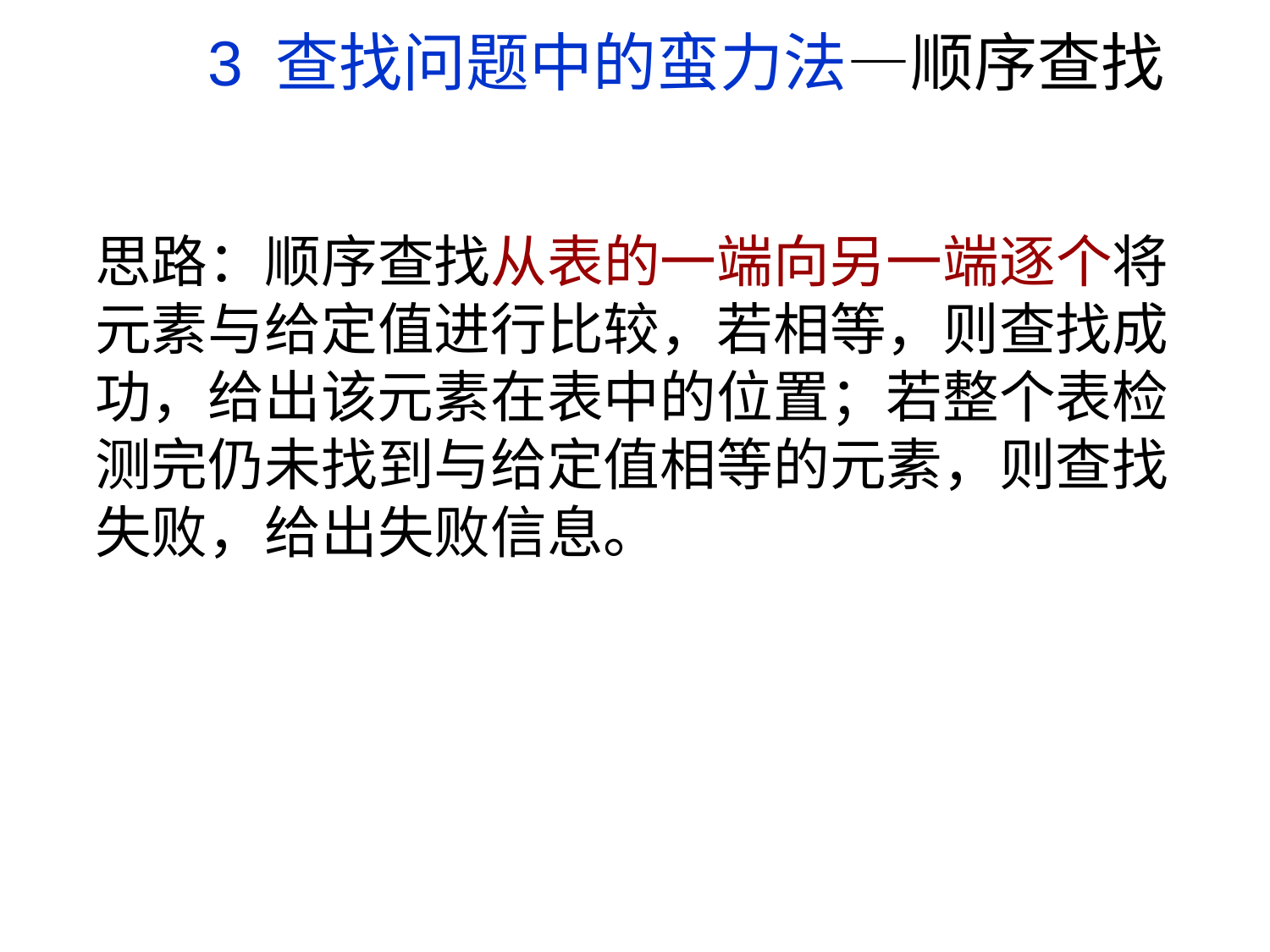

3 查找问题中的蛮力法—顺序查找
思路：顺序查找从表的一端向另一端逐个将元素与给定值进行比较，若相等，则查找成功，给出该元素在表中的位置；若整个表检测完仍未找到与给定值相等的元素，则查找失败，给出失败信息。